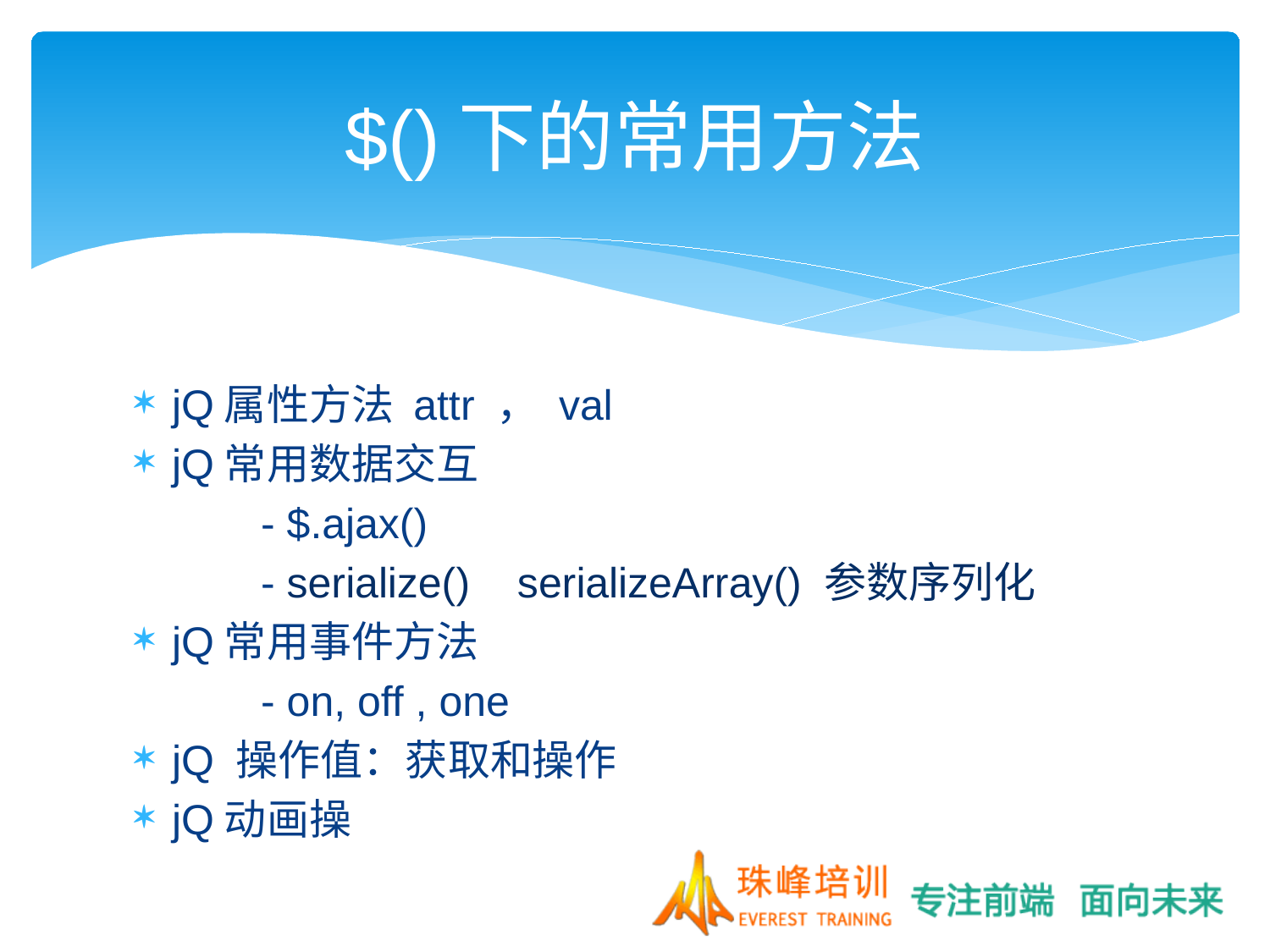

# $()下的常用方法
jQ属性方法 attr ， val
jQ常用数据交互
	- $.ajax()
	- serialize()    serializeArray() 参数序列化
jQ常用事件方法
	- on, off , one
jQ 操作值：获取和操作
jQ动画操